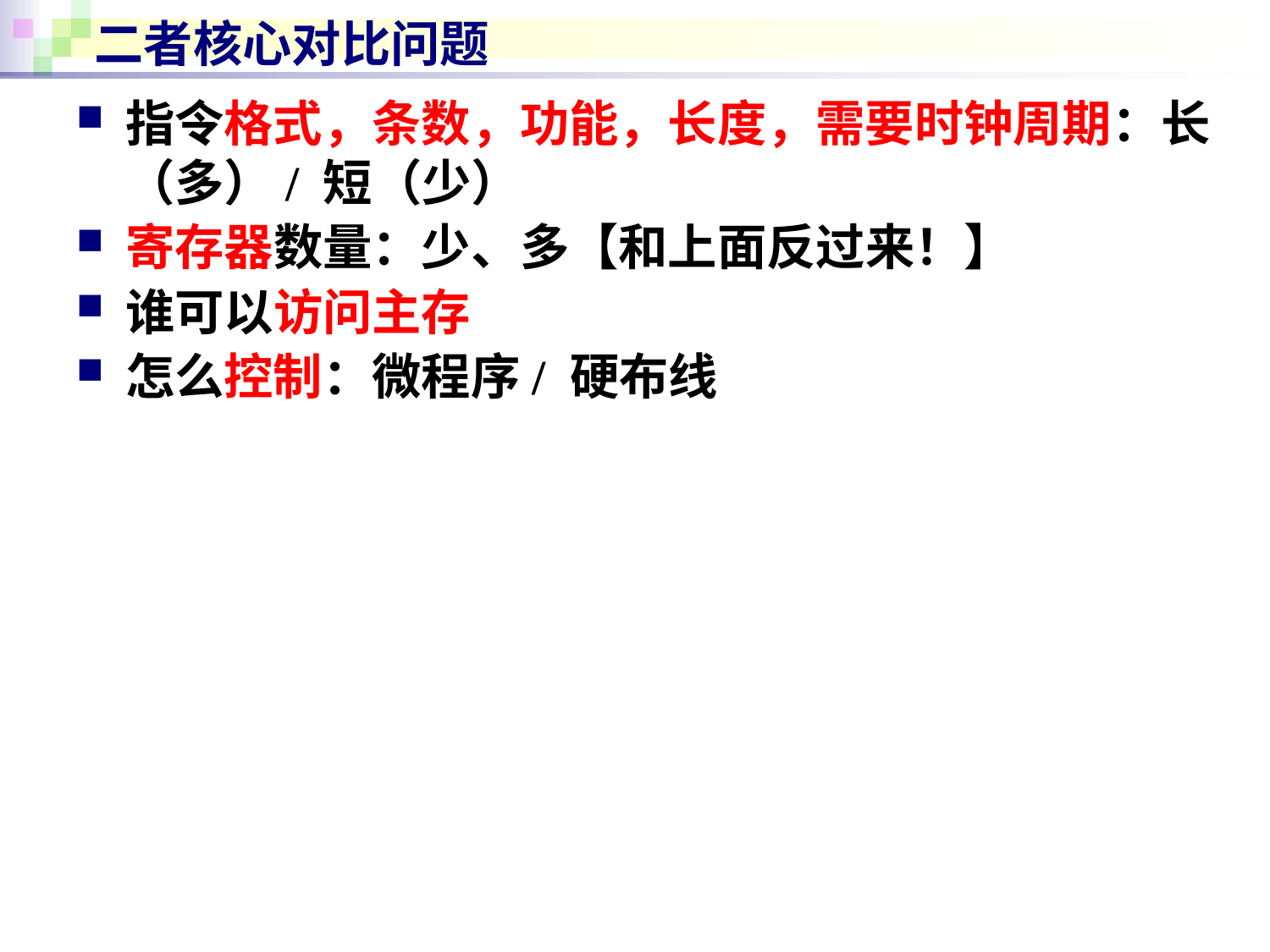

# 二者核心对比问题
指令格式，条数，功能，长度，需要时钟周期：长（多）/ 短（少）
寄存器数量：少、多【和上面反过来！】
谁可以访问主存
怎么控制：微程序/ 硬布线

46